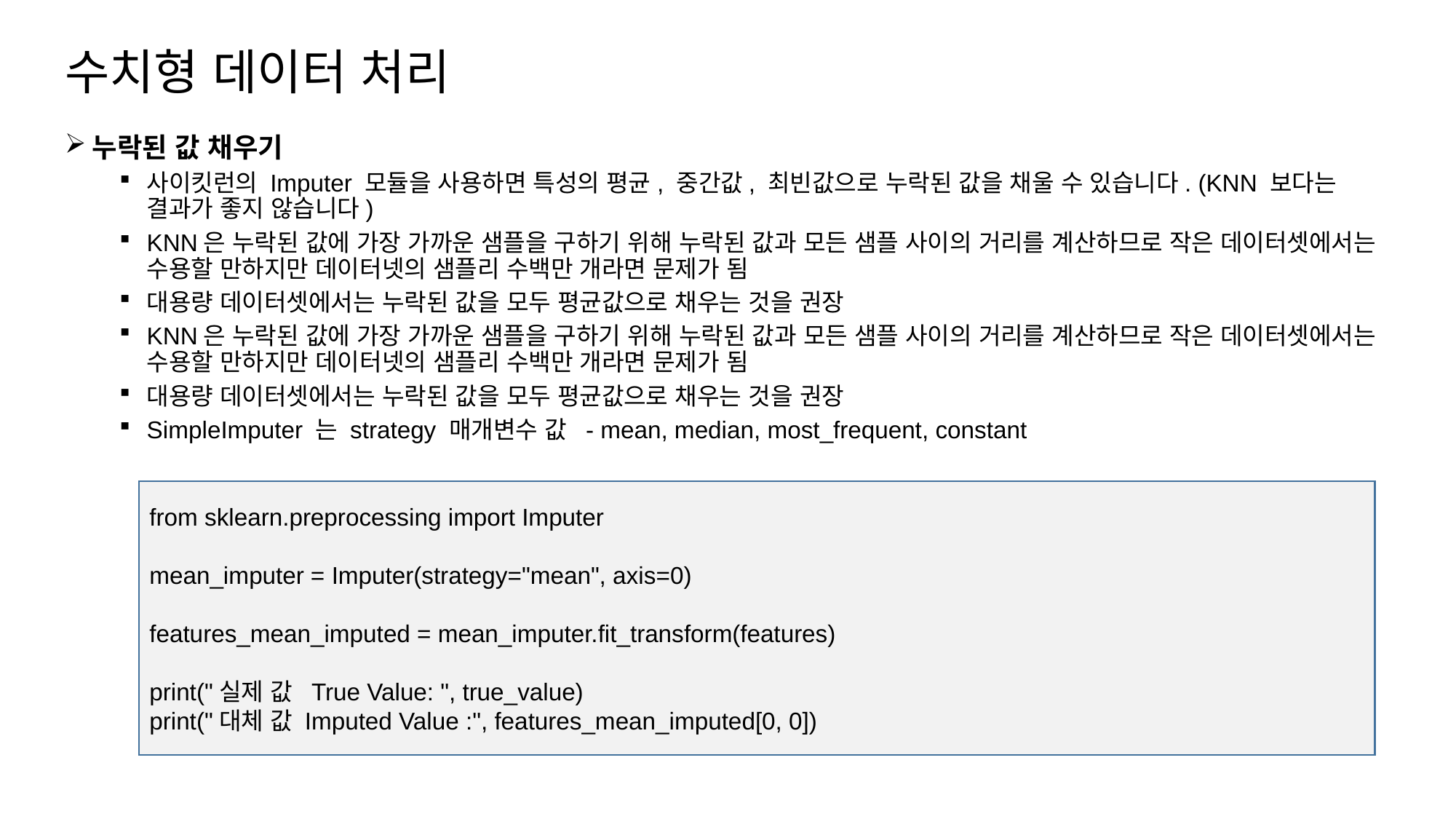

# 수치형 데이터 처리
누락된 값 채우기
사이킷런의 Imputer 모듈을 사용하면 특성의 평균, 중간값, 최빈값으로 누락된 값을 채울 수 있습니다. (KNN 보다는 결과가 좋지 않습니다)
KNN은 누락된 값에 가장 가까운 샘플을 구하기 위해 누락된 값과 모든 샘플 사이의 거리를 계산하므로 작은 데이터셋에서는 수용할 만하지만 데이터넷의 샘플리 수백만 개라면 문제가 됨
대용량 데이터셋에서는 누락된 값을 모두 평균값으로 채우는 것을 권장
KNN은 누락된 값에 가장 가까운 샘플을 구하기 위해 누락된 값과 모든 샘플 사이의 거리를 계산하므로 작은 데이터셋에서는 수용할 만하지만 데이터넷의 샘플리 수백만 개라면 문제가 됨
대용량 데이터셋에서는 누락된 값을 모두 평균값으로 채우는 것을 권장
SimpleImputer 는 strategy 매개변수 값  - mean, median, most_frequent, constant

from sklearn.preprocessing import Imputer

mean_imputer = Imputer(strategy="mean", axis=0)

features_mean_imputed = mean_imputer.fit_transform(features)

print("실제 값  True Value: ", true_value)
print("대체 값 Imputed Value :", features_mean_imputed[0, 0])